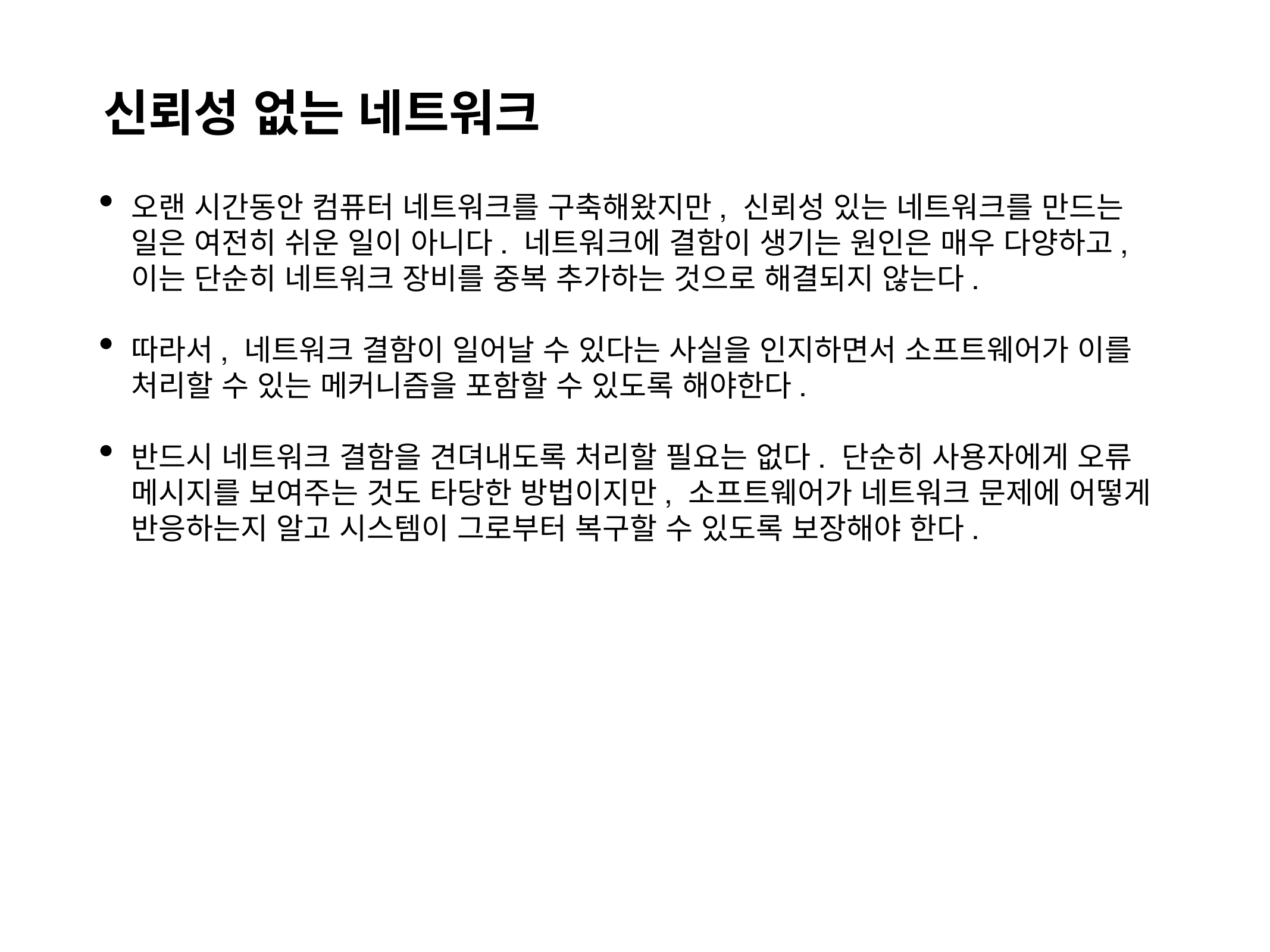

신뢰성 없는 네트워크
오랜 시간동안 컴퓨터 네트워크를 구축해왔지만, 신뢰성 있는 네트워크를 만드는 일은 여전히 쉬운 일이 아니다. 네트워크에 결함이 생기는 원인은 매우 다양하고, 이는 단순히 네트워크 장비를 중복 추가하는 것으로 해결되지 않는다.

따라서, 네트워크 결함이 일어날 수 있다는 사실을 인지하면서 소프트웨어가 이를 처리할 수 있는 메커니즘을 포함할 수 있도록 해야한다.

반드시 네트워크 결함을 견뎌내도록 처리할 필요는 없다. 단순히 사용자에게 오류 메시지를 보여주는 것도 타당한 방법이지만, 소프트웨어가 네트워크 문제에 어떻게 반응하는지 알고 시스템이 그로부터 복구할 수 있도록 보장해야 한다.